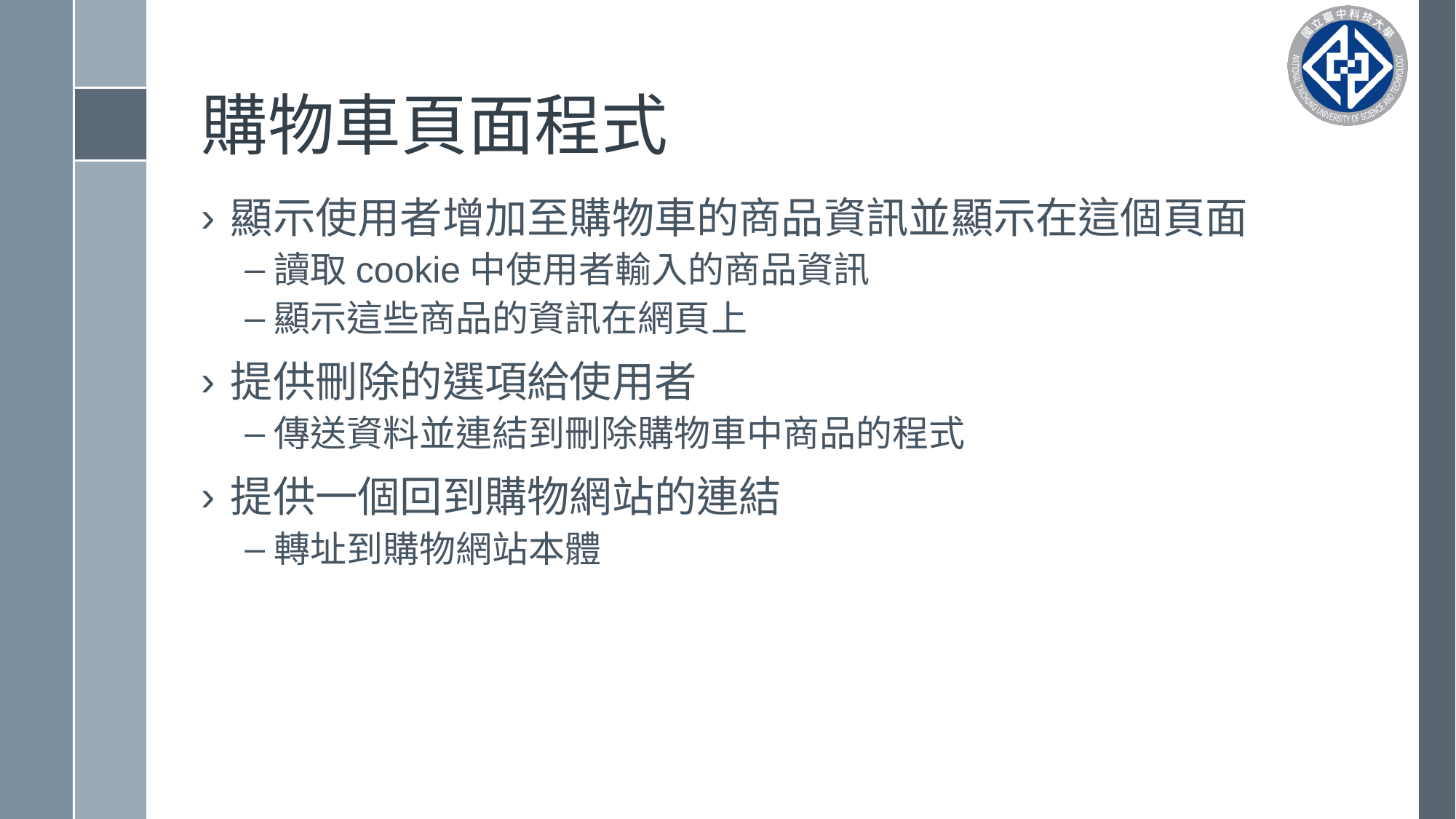

# 購物車頁面程式
顯示使用者增加至購物車的商品資訊並顯示在這個頁面
讀取cookie中使用者輸入的商品資訊
顯示這些商品的資訊在網頁上
提供刪除的選項給使用者
傳送資料並連結到刪除購物車中商品的程式
提供一個回到購物網站的連結
轉址到購物網站本體